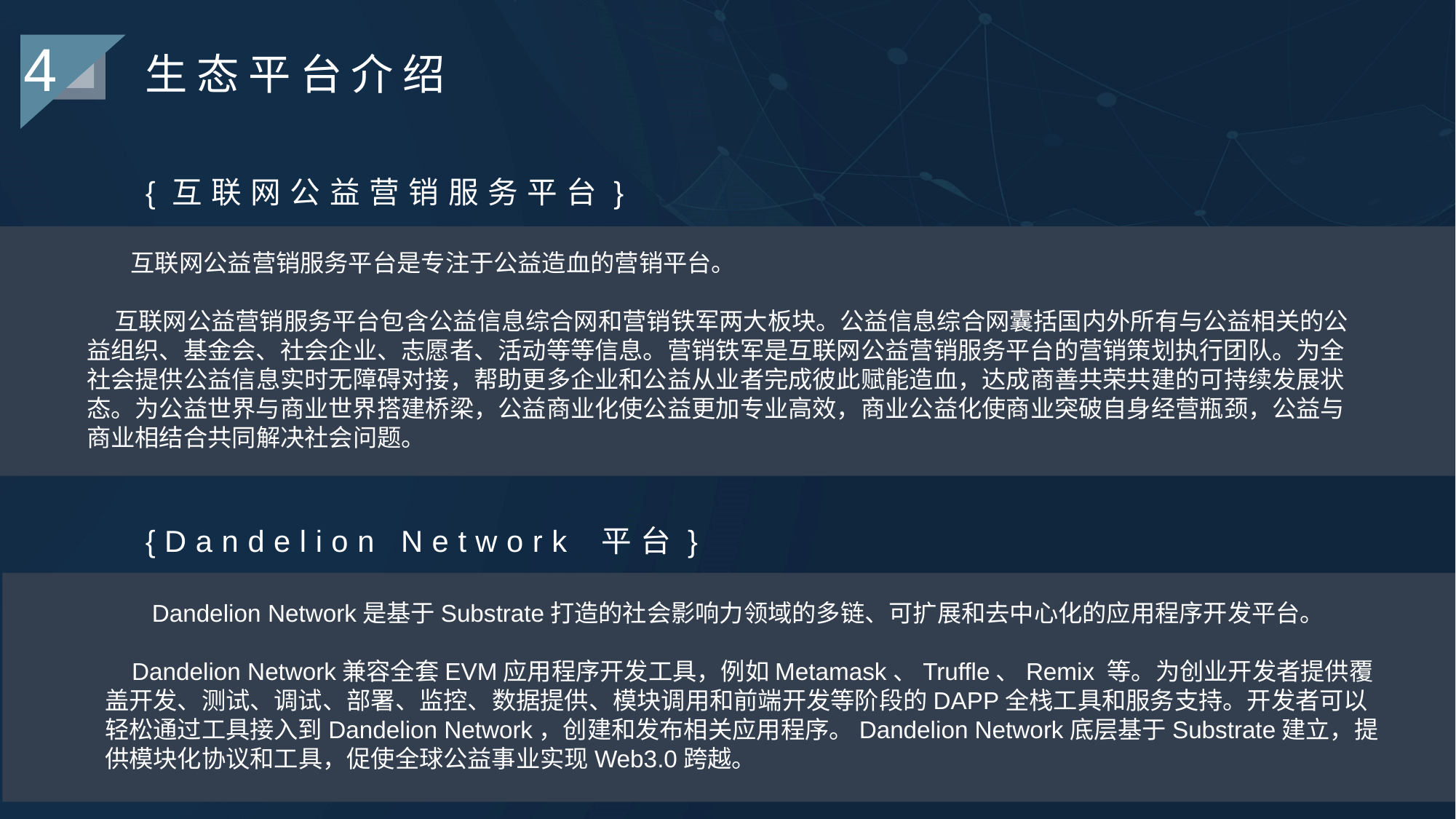

生态平台介绍
4

{互联网公益营销服务平台}

       互联网公益营销服务平台是专注于公益造血的营销平台。

    互联网公益营销服务平台包含公益信息综合网和营销铁军两大板块。公益信息综合网囊括国内外所有与公益相关的公益组织、基金会、社会企业、志愿者、活动等等信息。营销铁军是互联网公益营销服务平台的营销策划执行团队。为全社会提供公益信息实时无障碍对接，帮助更多企业和公益从业者完成彼此赋能造血，达成商善共荣共建的可持续发展状态。为公益世界与商业世界搭建桥梁，公益商业化使公益更加专业高效，商业公益化使商业突破自身经营瓶颈，公益与商业相结合共同解决社会问题。
{Dandelion Network 平台}

       Dandelion Network是基于Substrate打造的社会影响力领域的多链、可扩展和去中心化的应用程序开发平台。

    Dandelion Network兼容全套EVM应用程序开发工具，例如Metamask、Truffle、Remix 等。为创业开发者提供覆盖开发、测试、调试、部署、监控、数据提供、模块调用和前端开发等阶段的DAPP全栈工具和服务支持。开发者可以轻松通过工具接入到Dandelion Network，创建和发布相关应用程序。Dandelion Network底层基于Substrate建立，提供模块化协议和工具，促使全球公益事业实现Web3.0跨越。